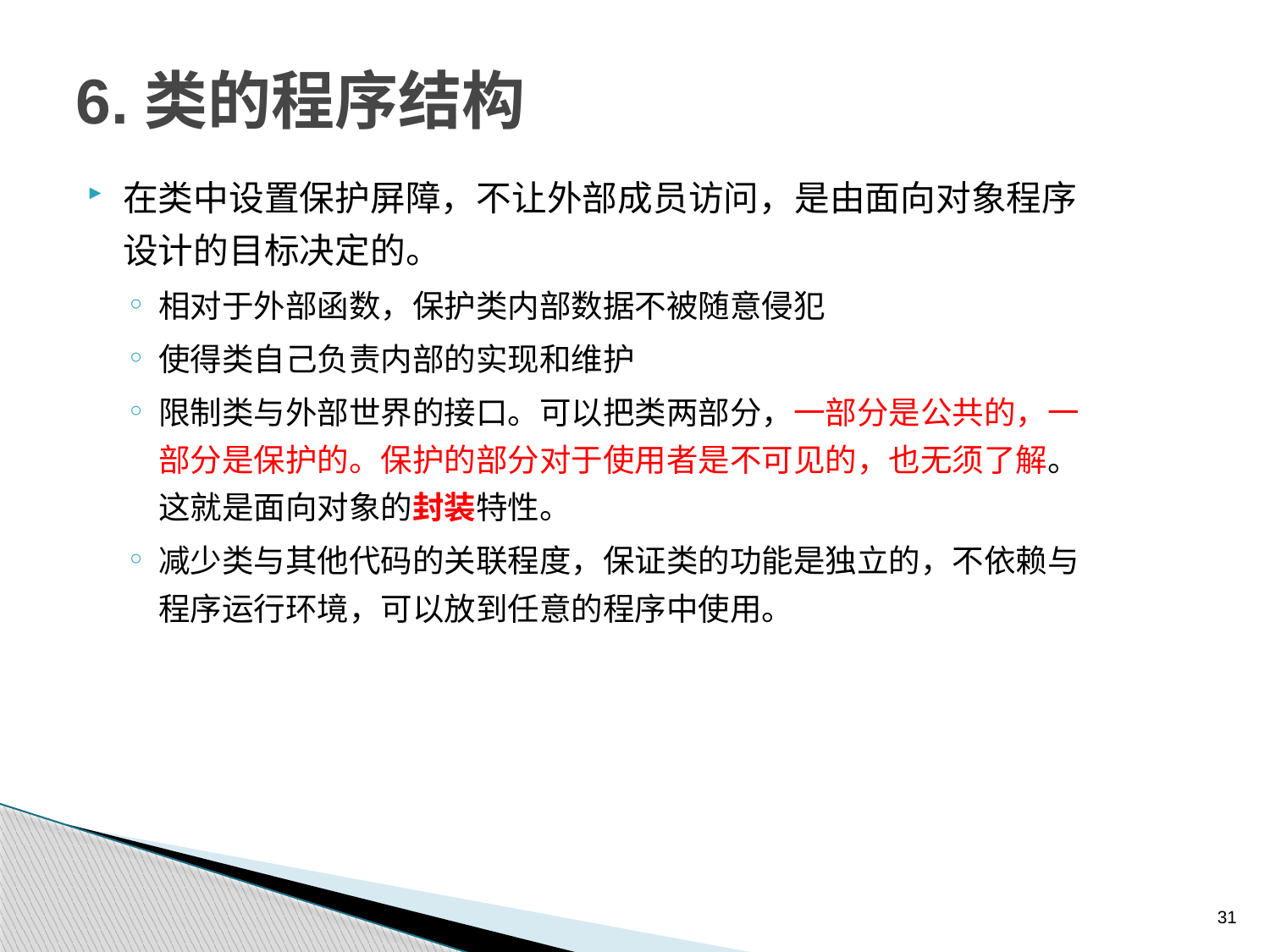

# 6.类的程序结构
在类中设置保护屏障，不让外部成员访问，是由面向对象程序设计的目标决定的。
相对于外部函数，保护类内部数据不被随意侵犯
使得类自己负责内部的实现和维护
限制类与外部世界的接口。可以把类两部分，一部分是公共的，一部分是保护的。保护的部分对于使用者是不可见的，也无须了解。这就是面向对象的封装特性。
减少类与其他代码的关联程度，保证类的功能是独立的，不依赖与程序运行环境，可以放到任意的程序中使用。

31